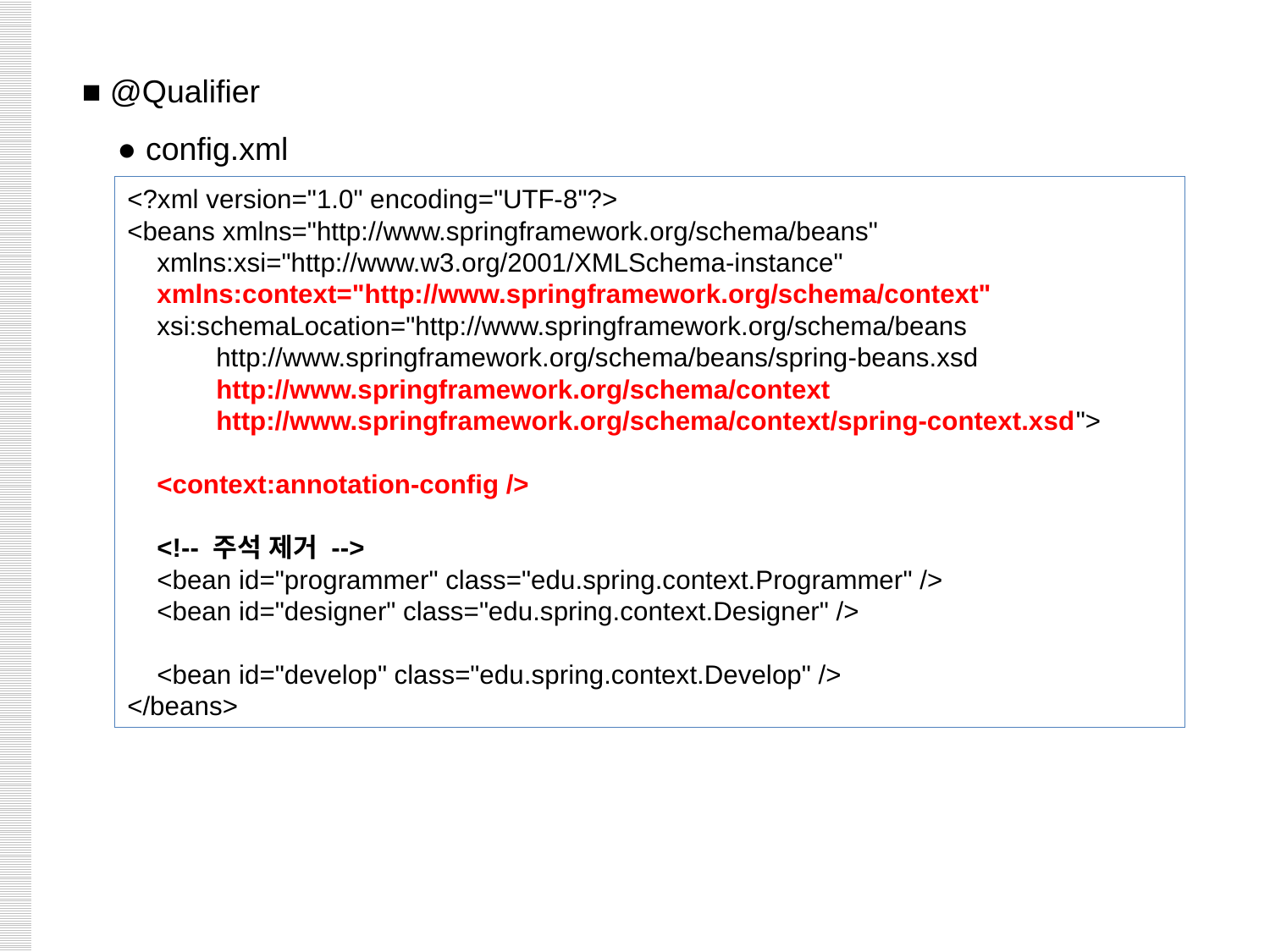

■ @Qualifier
    ● config.xml
<?xml version="1.0" encoding="UTF-8"?>
<beans xmlns="http://www.springframework.org/schema/beans"
    xmlns:xsi="http://www.w3.org/2001/XMLSchema-instance"
    xmlns:context="http://www.springframework.org/schema/context"
    xsi:schemaLocation="http://www.springframework.org/schema/beans
            http://www.springframework.org/schema/beans/spring-beans.xsd
            http://www.springframework.org/schema/context
            http://www.springframework.org/schema/context/spring-context.xsd">

    <context:annotation-config />

    <!-- 주석 제거 -->
    <bean id="programmer" class="edu.spring.context.Programmer" />
    <bean id="designer" class="edu.spring.context.Designer" />

    <bean id="develop" class="edu.spring.context.Develop" />
</beans>